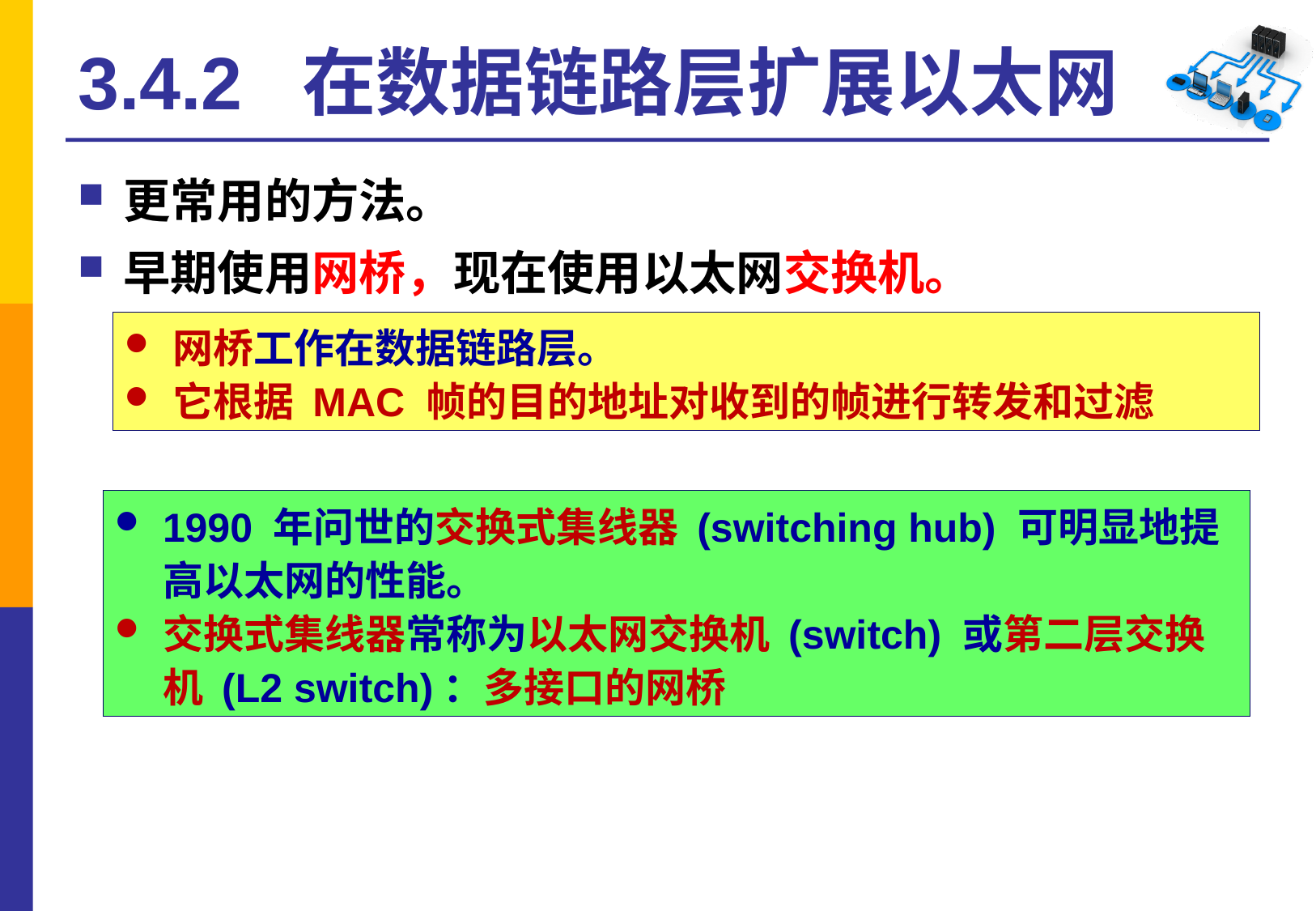

# 3.4.2  在数据链路层扩展以太网
更常用的方法。
早期使用网桥，现在使用以太网交换机。
网桥工作在数据链路层。
它根据 MAC 帧的目的地址对收到的帧进行转发和过滤
1990 年问世的交换式集线器 (switching hub) 可明显地提高以太网的性能。
交换式集线器常称为以太网交换机 (switch) 或第二层交换机 (L2 switch)：多接口的网桥